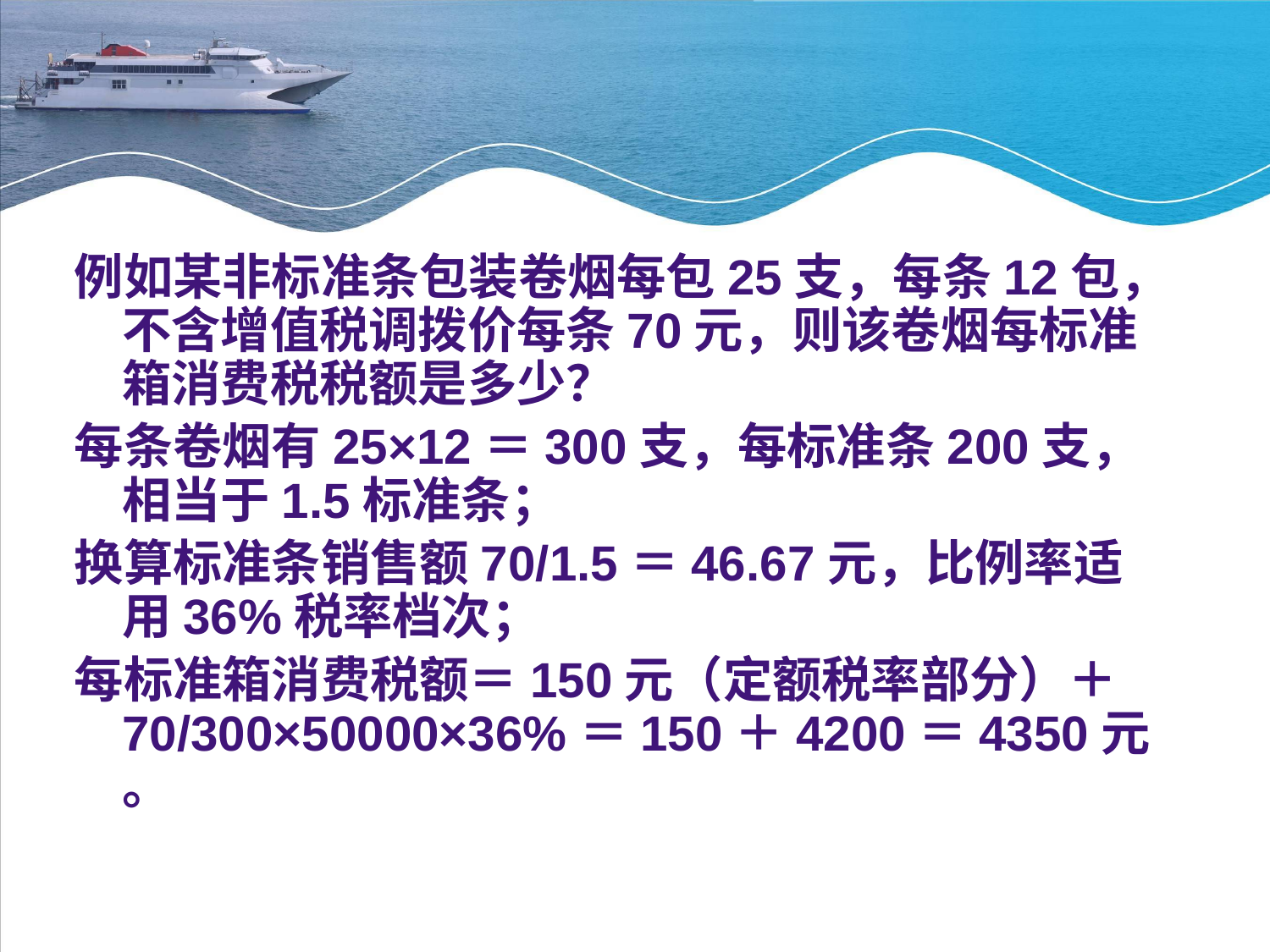

例如某非标准条包装卷烟每包25支，每条12包，不含增值税调拨价每条70元，则该卷烟每标准箱消费税税额是多少？
每条卷烟有25×12＝300支，每标准条200支，相当于1.5标准条；
换算标准条销售额70/1.5＝46.67元，比例率适用36%税率档次；
每标准箱消费税额＝150元（定额税率部分）＋70/300×50000×36%＝150＋4200＝4350元 。